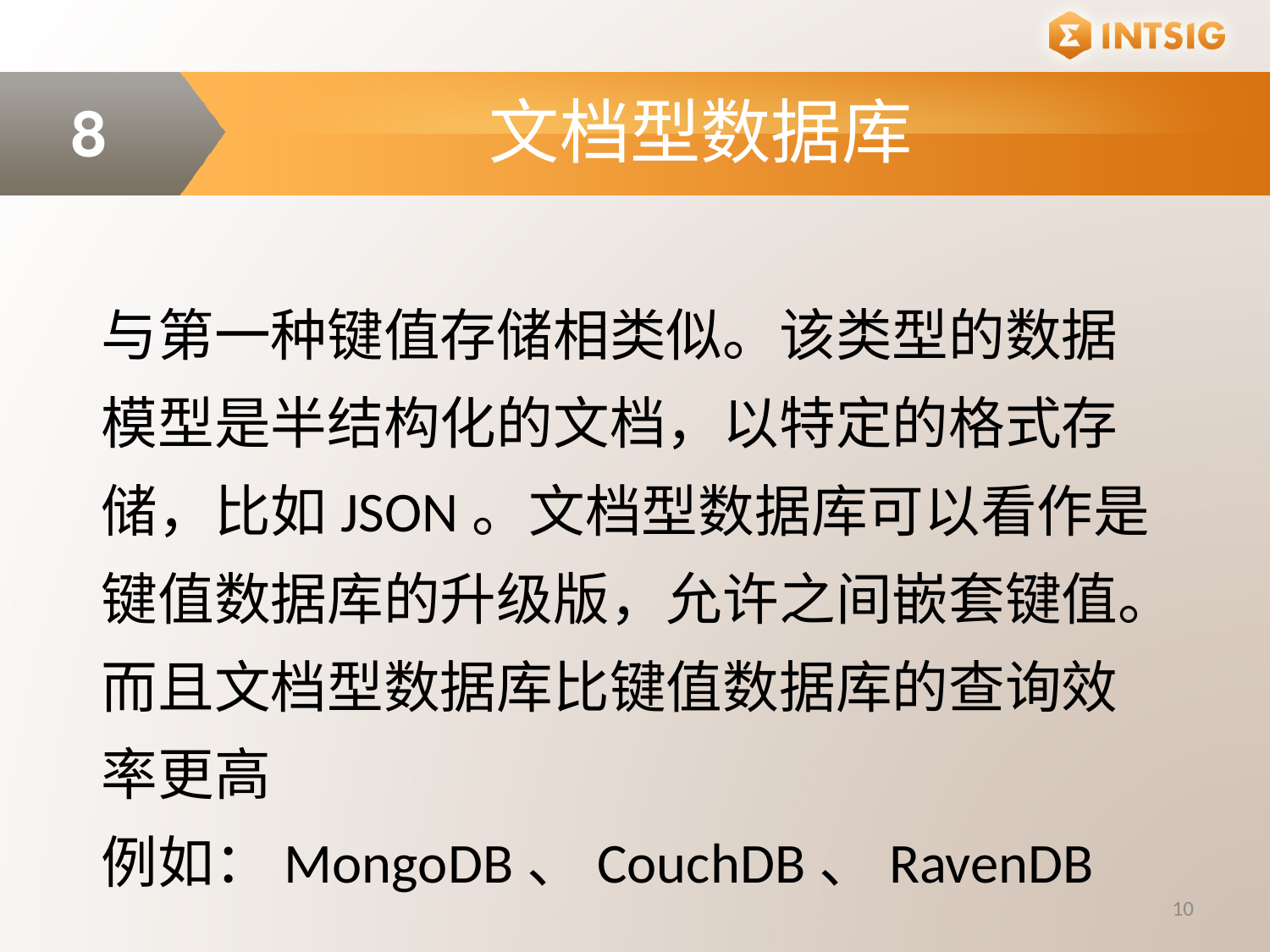

文档型数据库
8
与第一种键值存储相类似。该类型的数据模型是半结构化的文档，以特定的格式存储，比如JSON。文档型数据库可以看作是键值数据库的升级版，允许之间嵌套键值。而且文档型数据库比键值数据库的查询效率更高
例如：MongoDB、CouchDB、RavenDB
10